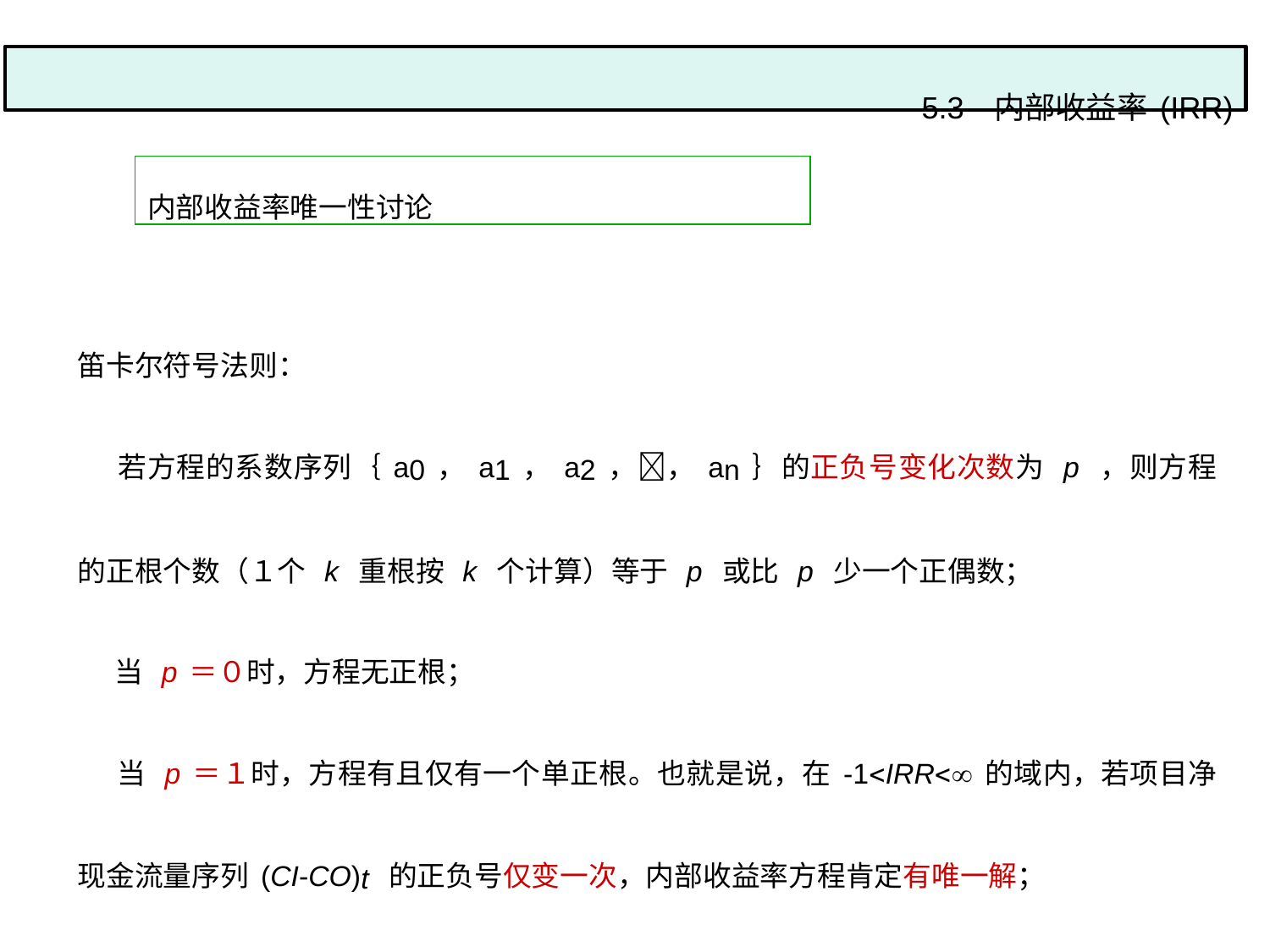

44
5.3  内部收益率(IRR)
内部收益率唯一性讨论
笛卡尔符号法则：
    若方程的系数序列｛a0，a1，a2，…，an｝的正负号变化次数为 p ，则方程的正根个数（１个 k 重根按 k 个计算）等于 p 或比 p 少一个正偶数；
    当 p＝０时，方程无正根；
    当 p＝１时，方程有且仅有一个单正根。也就是说，在-1<IRR<∞的域内，若项目净现金流量序列(CI-CO)t 的正负号仅变一次，内部收益率方程肯定有唯一解；
    当 p>１时，内部收益率方程可能有多解。